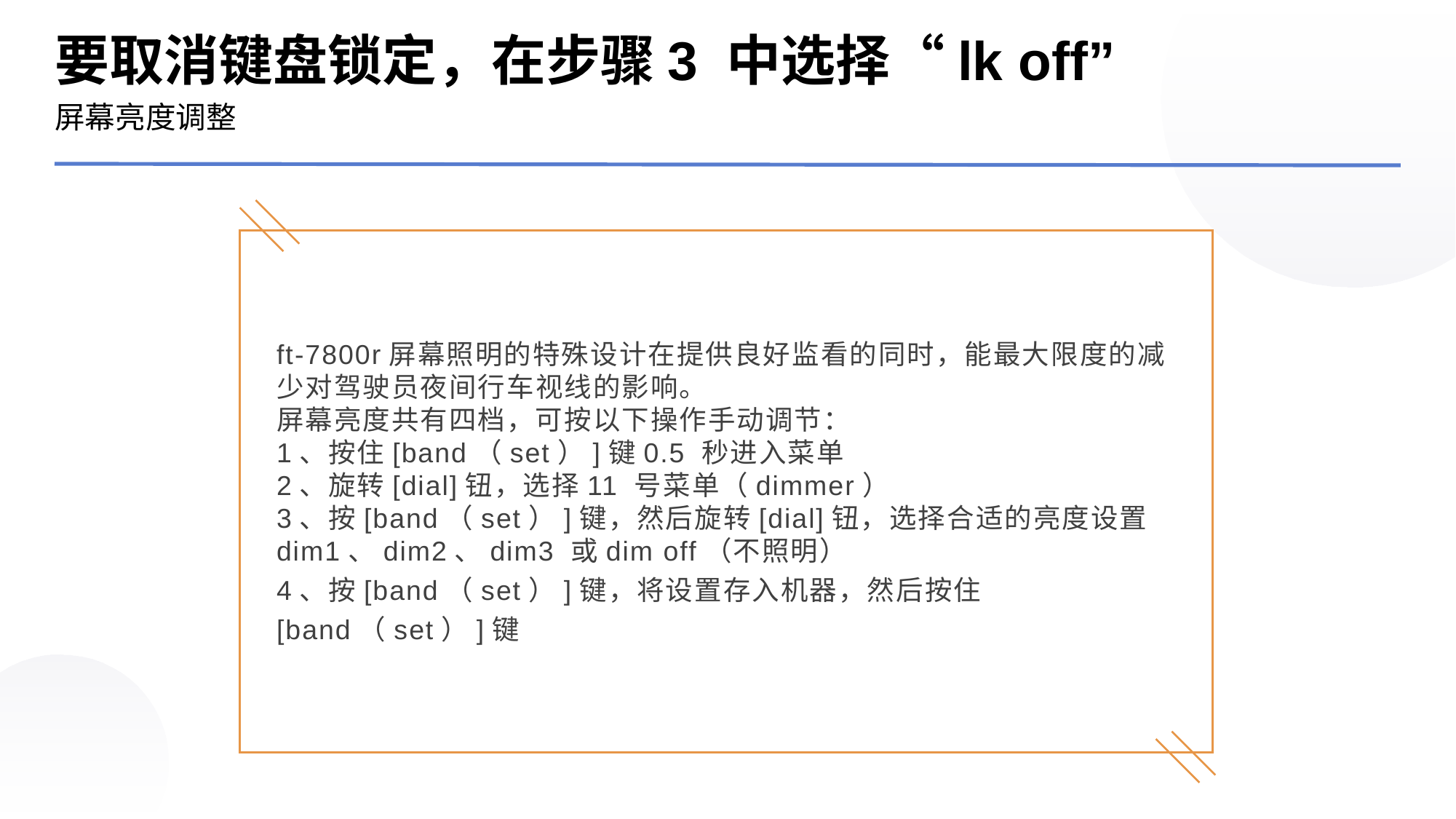

要取消键盘锁定，在步骤3 中选择“lk off”
屏幕亮度调整

ft-7800r屏幕照明的特殊设计在提供良好监看的同时，能最大限度的减少对驾驶员夜间行车视线的影响。
屏幕亮度共有四档，可按以下操作手动调节：
1、按住[band（set）]键0.5 秒进入菜单
2、旋转[dial]钮，选择11 号菜单（dimmer）
3、按[band（set）]键，然后旋转[dial]钮，选择合适的亮度设置dim1、dim2、dim3 或dim off（不照明）
4、按[band（set）]键，将设置存入机器，然后按住[band（set）]键